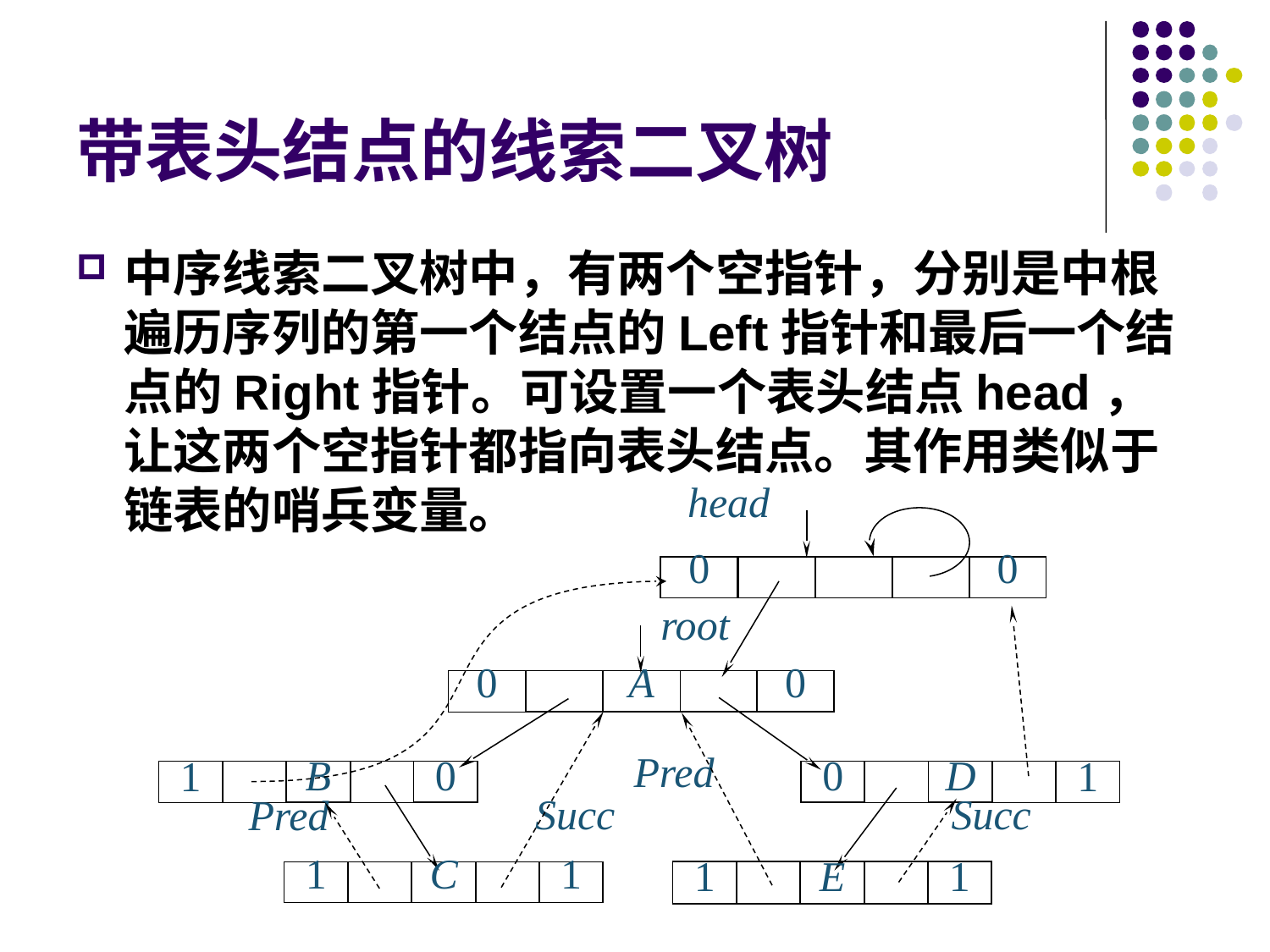

# 带表头结点的线索二叉树
中序线索二叉树中，有两个空指针，分别是中根遍历序列的第一个结点的Left指针和最后一个结点的Right指针。可设置一个表头结点head，让这两个空指针都指向表头结点。其作用类似于链表的哨兵变量。

head

0

0
root

0

A

0
Pred

1

C

1
Succ
Pred

1

E

1
Succ

1

B

0

0

D

1